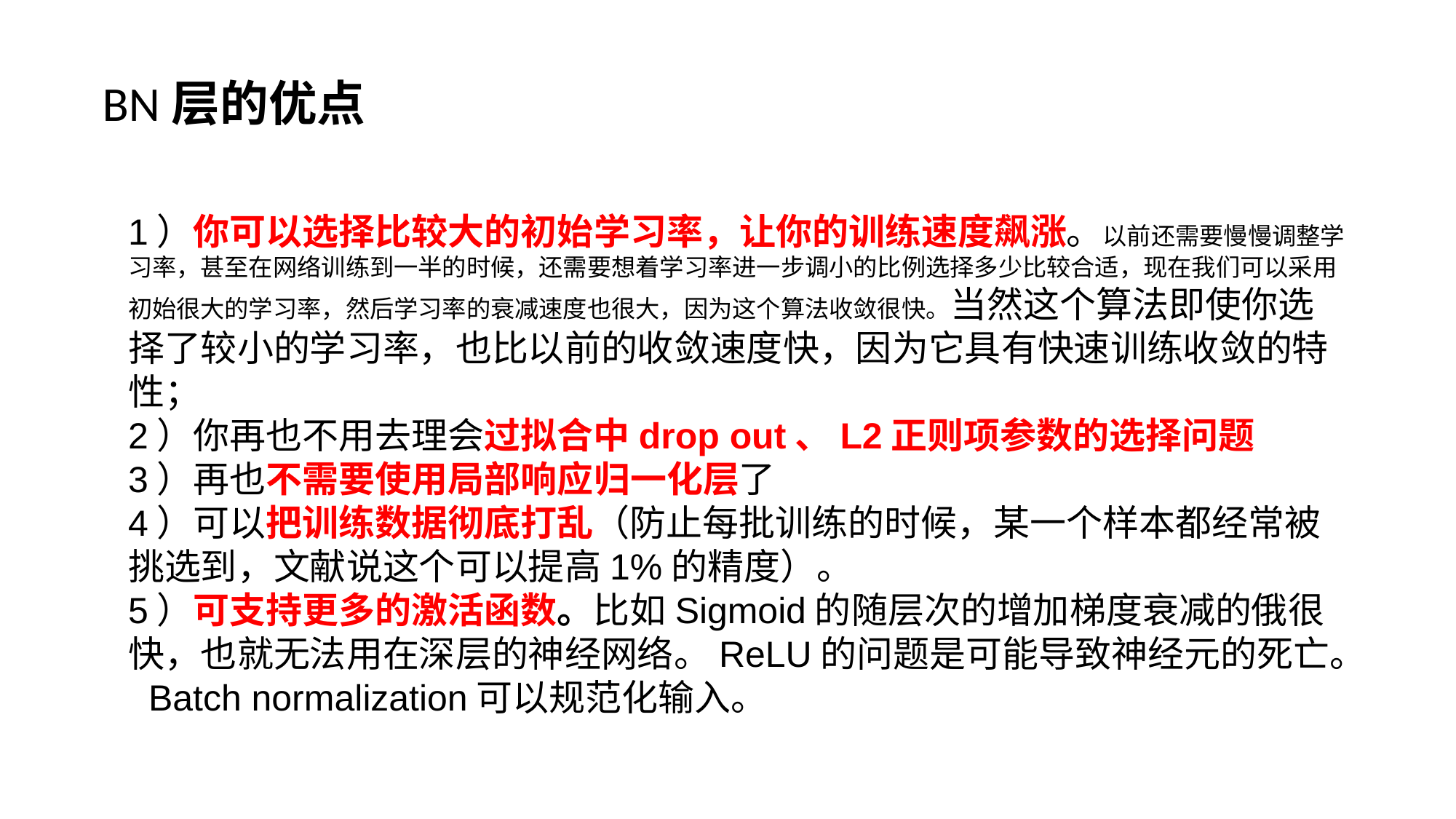

BN层的优点
1）你可以选择比较大的初始学习率，让你的训练速度飙涨。以前还需要慢慢调整学习率，甚至在网络训练到一半的时候，还需要想着学习率进一步调小的比例选择多少比较合适，现在我们可以采用初始很大的学习率，然后学习率的衰减速度也很大，因为这个算法收敛很快。当然这个算法即使你选择了较小的学习率，也比以前的收敛速度快，因为它具有快速训练收敛的特性；
2）你再也不用去理会过拟合中drop out、L2正则项参数的选择问题
3）再也不需要使用局部响应归一化层了
4）可以把训练数据彻底打乱（防止每批训练的时候，某一个样本都经常被挑选到，文献说这个可以提高1%的精度）。
5）可支持更多的激活函数。比如Sigmoid的随层次的增加梯度衰减的俄很快，也就无法用在深层的神经网络。ReLU的问题是可能导致神经元的死亡。 Batch normalization可以规范化输入。